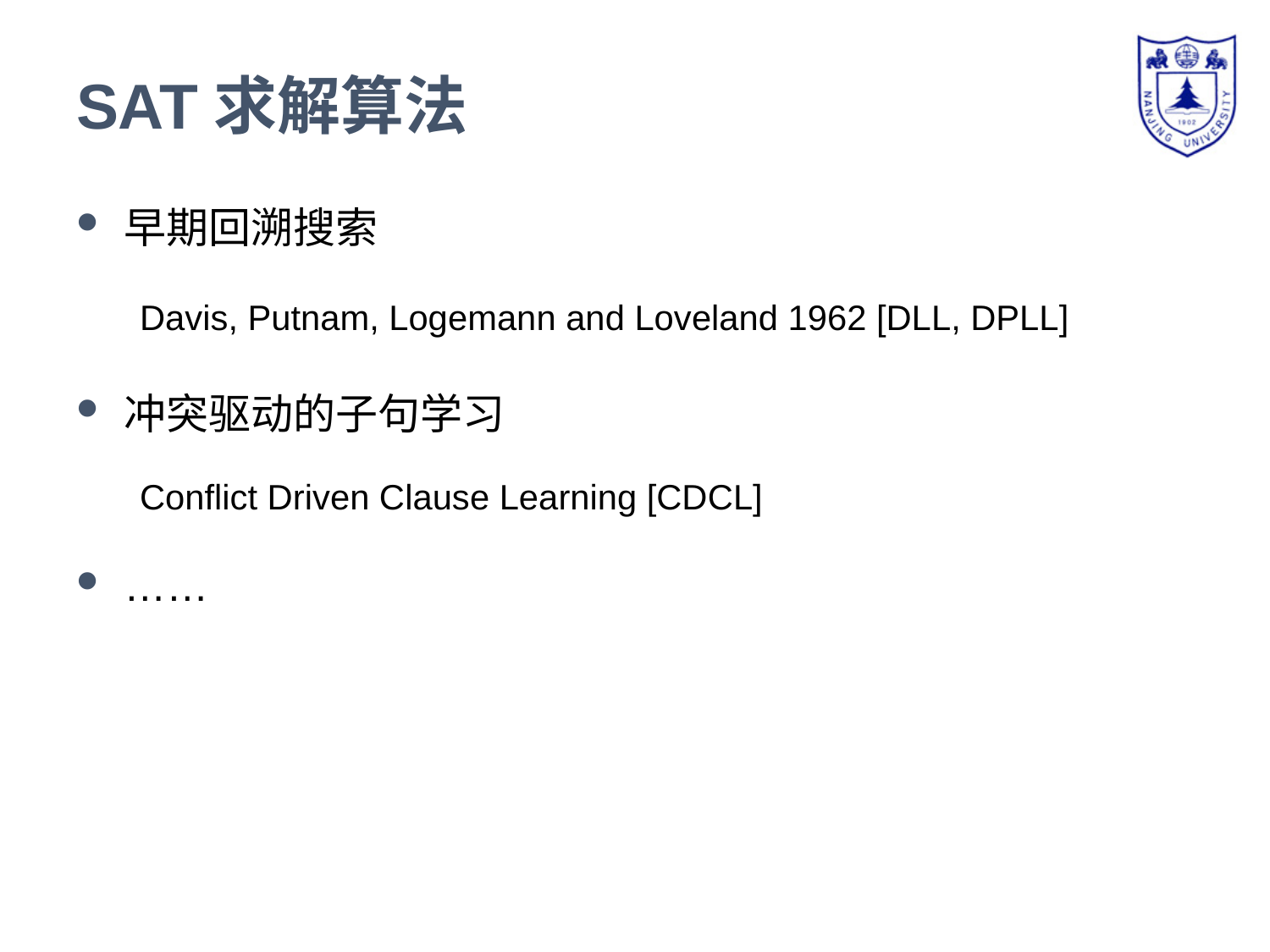

# SAT求解算法
早期回溯搜索
Davis, Putnam, Logemann and Loveland 1962 [DLL, DPLL]
冲突驱动的子句学习
Conflict Driven Clause Learning [CDCL]
……